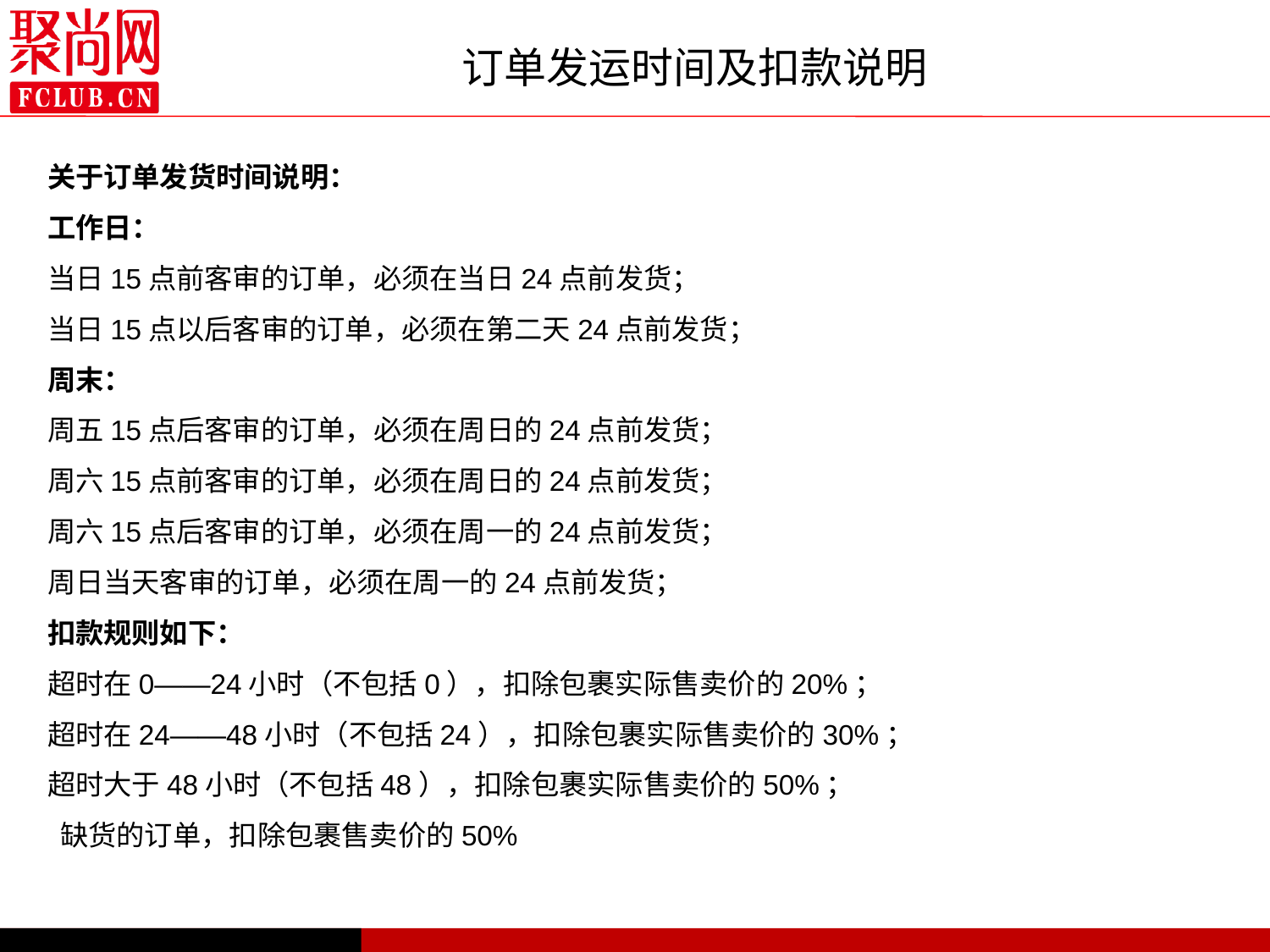

# 订单发运时间及扣款说明
关于订单发货时间说明：
工作日：
当日15点前客审的订单，必须在当日24点前发货；
当日15点以后客审的订单，必须在第二天24点前发货；
周末：
周五15点后客审的订单，必须在周日的24点前发货；
周六15点前客审的订单，必须在周日的24点前发货；
周六15点后客审的订单，必须在周一的24点前发货；
周日当天客审的订单，必须在周一的24点前发货；
扣款规则如下：
超时在0——24小时（不包括0），扣除包裹实际售卖价的20%；
超时在24——48小时（不包括24），扣除包裹实际售卖价的30%；
超时大于48小时（不包括48），扣除包裹实际售卖价的50%；
 缺货的订单，扣除包裹售卖价的50%